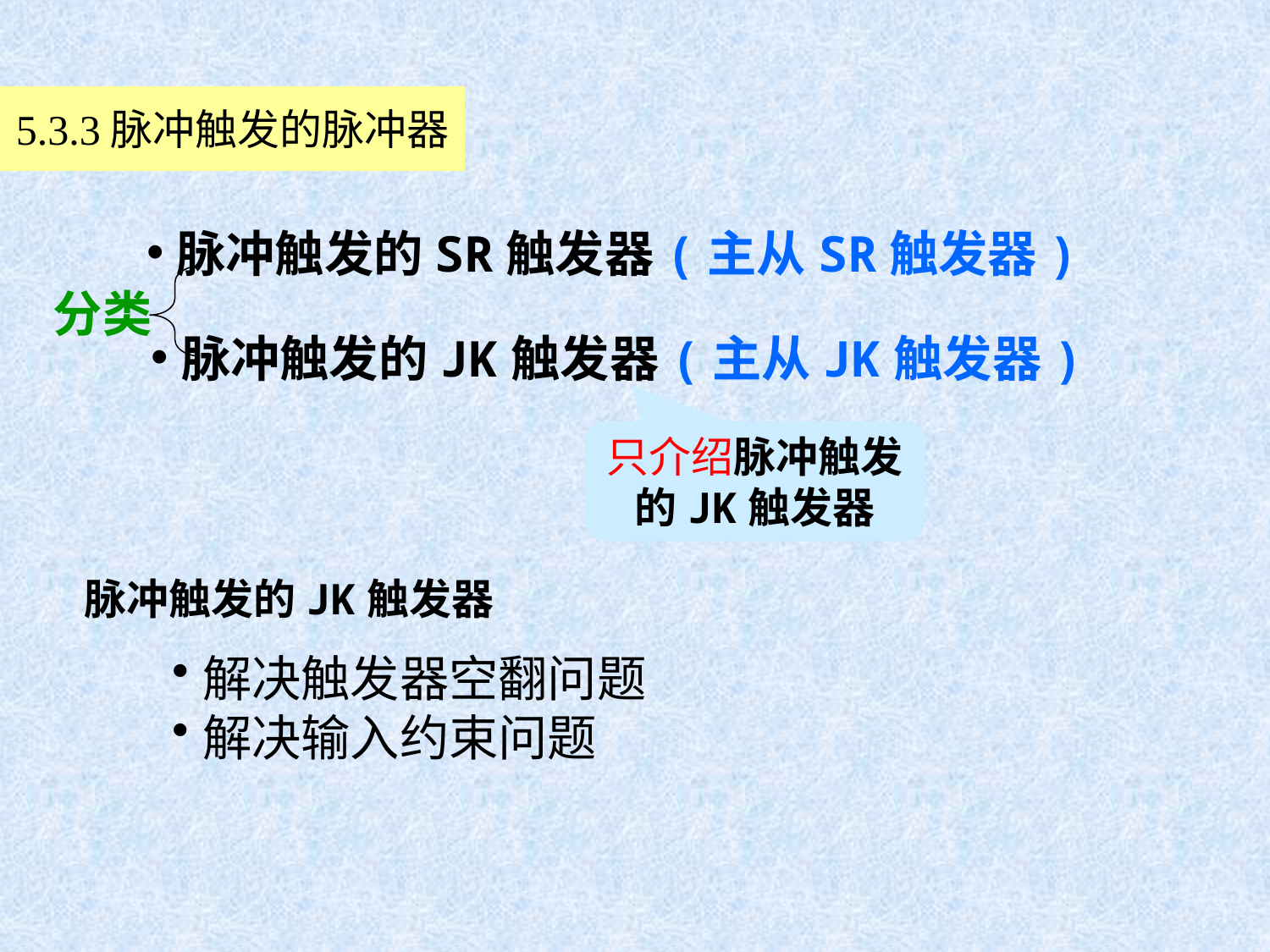

5.3.3脉冲触发的脉冲器
脉冲触发的SR触发器(主从SR触发器)

分类
脉冲触发的JK触发器(主从JK触发器)
只介绍脉冲触发的JK触发器
脉冲触发的JK触发器
解决触发器空翻问题
解决输入约束问题